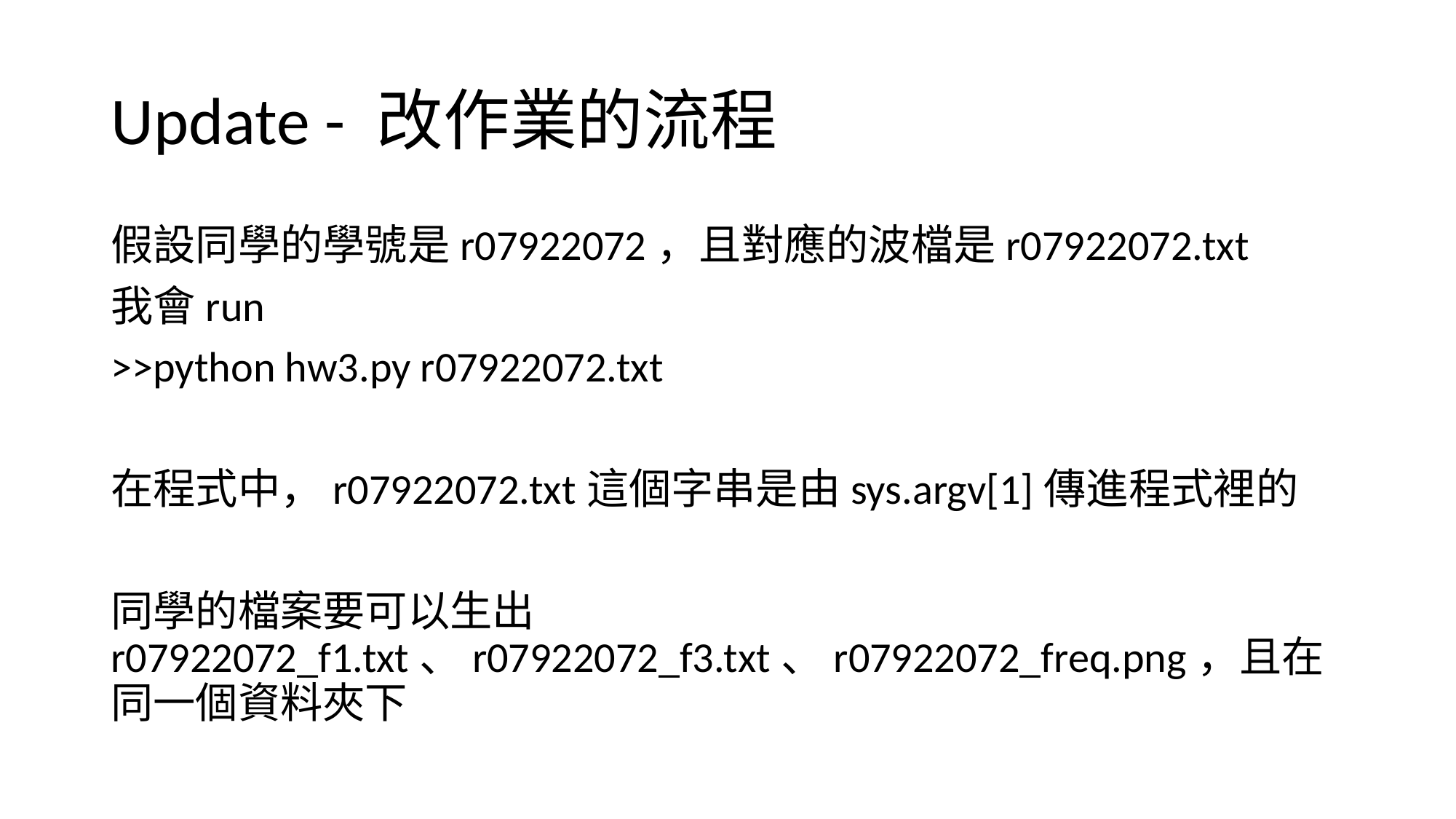

# Update - 改作業的流程
假設同學的學號是r07922072，且對應的波檔是r07922072.txt
我會run
>>python hw3.py r07922072.txt

在程式中，r07922072.txt這個字串是由sys.argv[1]傳進程式裡的

同學的檔案要可以生出r07922072_f1.txt、r07922072_f3.txt、r07922072_freq.png，且在同一個資料夾下